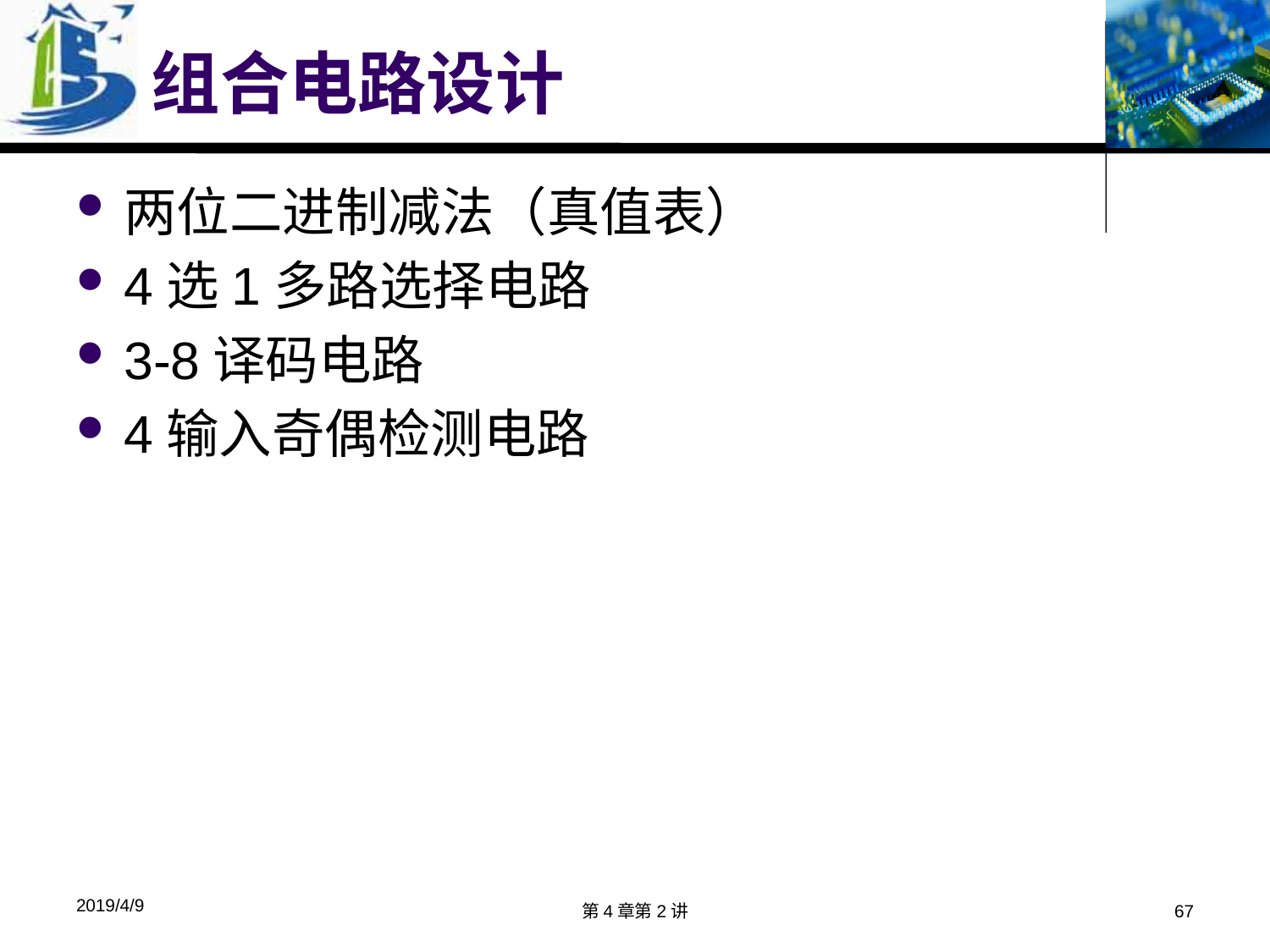

# 组合电路设计
两位二进制减法（真值表）
4选1多路选择电路
3-8译码电路
4输入奇偶检测电路
2019/4/9
第4章第2讲
67